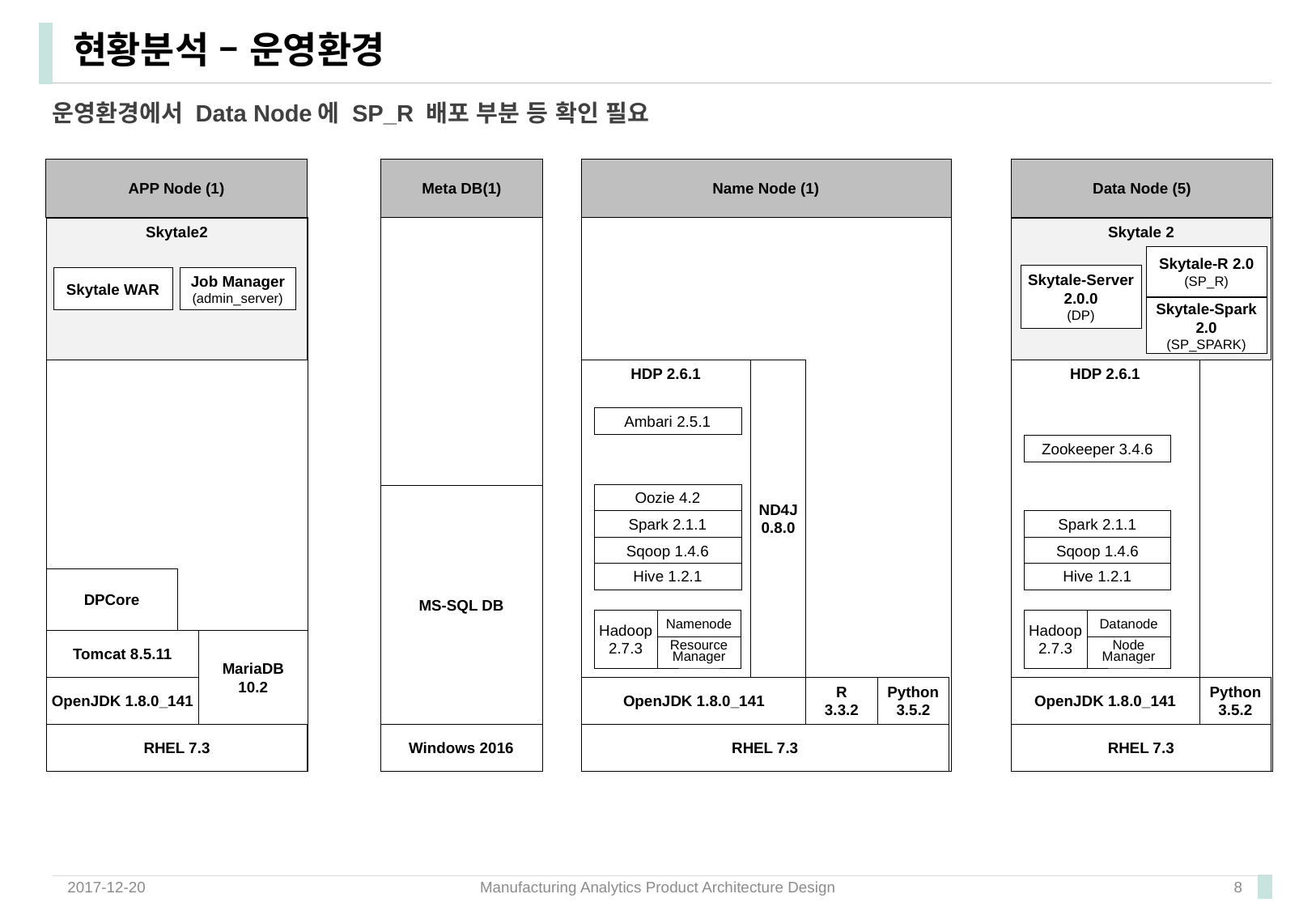

# 현황분석 – 운영환경
운영환경에서 Data Node에 SP_R 배포 부분 등 확인 필요
APP Node (1)
Meta DB(1)
Name Node (1)
Data Node (5)

Skytale2
Skytale 2
Skytale-R 2.0
(SP_R)
Skytale-Server
2.0.0
(DP)
Skytale WAR
Job Manager
(admin_server)
Skytale-Spark 2.0
(SP_SPARK)
HDP 2.6.1
ND4J
0.8.0
HDP 2.6.1
Ambari 2.5.1
Zookeeper 3.4.6
Oozie 4.2
Spark 2.1.1
Sqoop 1.4.6
Hive 1.2.1
MS-SQL DB
Spark 2.1.1
Sqoop 1.4.6
Hive 1.2.1
DPCore
Hadoop
2.7.3
Namenode
Hadoop
2.7.3
Datanode
Tomcat 8.5.11
MariaDB
10.2
Resource Manager
Node
Manager
OpenJDK 1.8.0_141
OpenJDK 1.8.0_141
R
3.3.2
Python 3.5.2
OpenJDK 1.8.0_141
Python 3.5.2
RHEL 7.3
Windows 2016
RHEL 7.3
RHEL 7.3
2017-12-20
Manufacturing Analytics Product Architecture Design
8